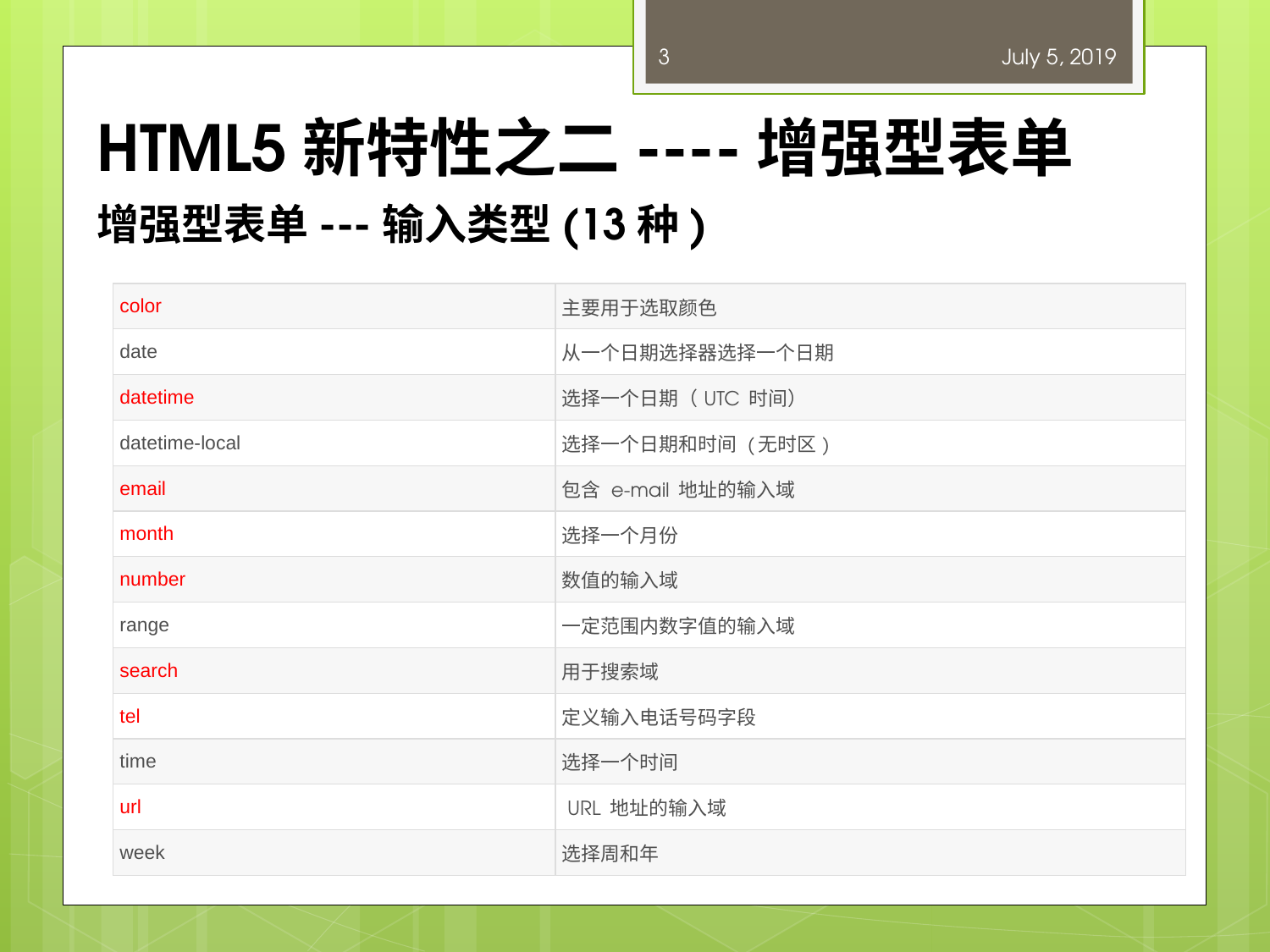

3
July 5, 2019
HTML5新特性之二----增强型表单
增强型表单---输入类型(13种)
| color | 主要用于选取颜色 |
| --- | --- |
| date | 从一个日期选择器选择一个日期 |
| datetime | 选择一个日期（UTC 时间） |
| datetime-local | 选择一个日期和时间 (无时区) |
| email | 包含 e-mail 地址的输入域 |
| month | 选择一个月份 |
| number | 数值的输入域 |
| range | 一定范围内数字值的输入域 |
| search | 用于搜索域 |
| tel | 定义输入电话号码字段 |
| time | 选择一个时间 |
| url | URL 地址的输入域 |
| week | 选择周和年 |